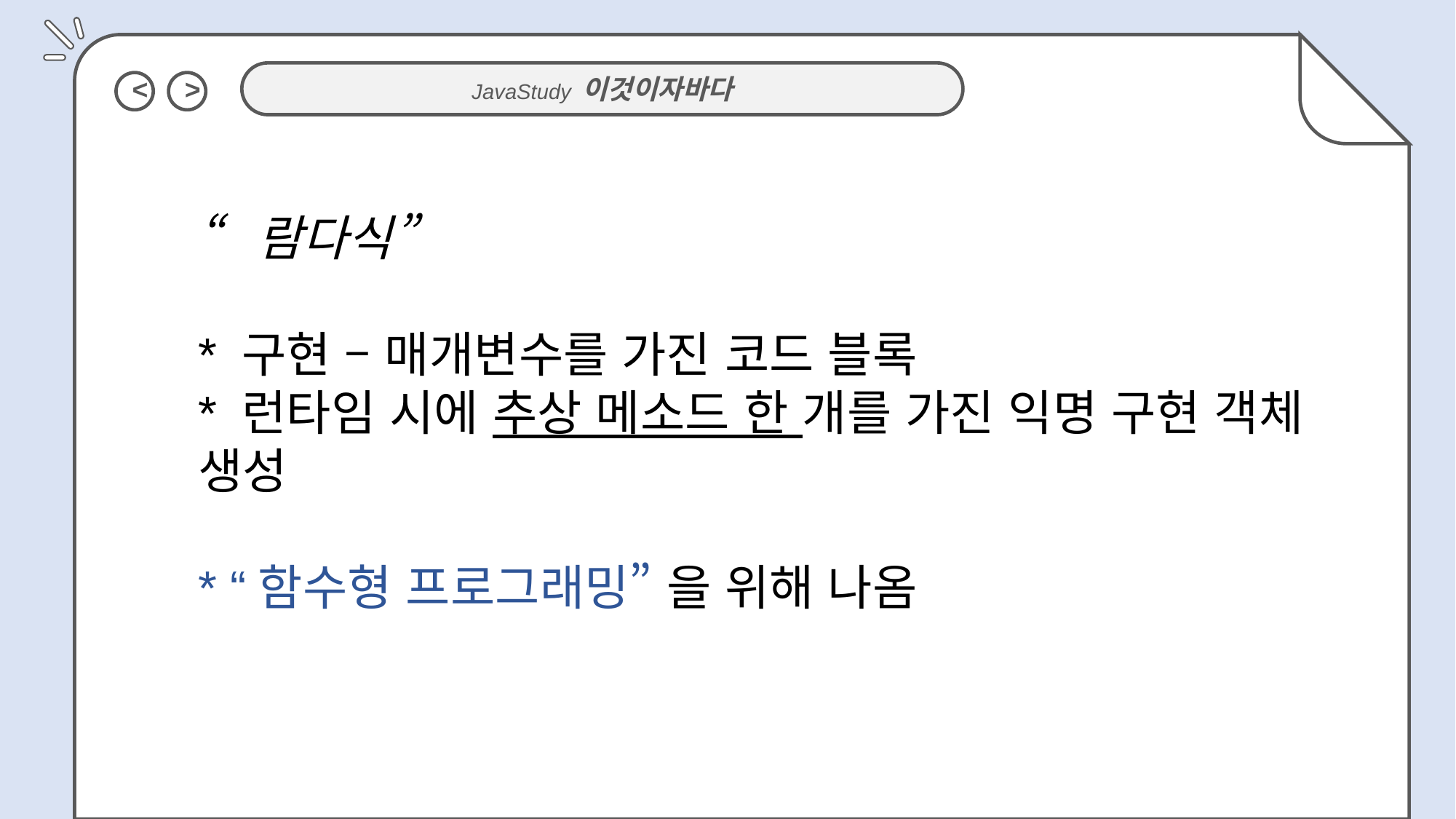

“람다식”

* 구현 – 매개변수를 가진 코드 블록
* 런타임 시에 추상 메소드 한 개를 가진 익명 구현 객체 생성

* “함수형 프로그래밍” 을 위해 나옴